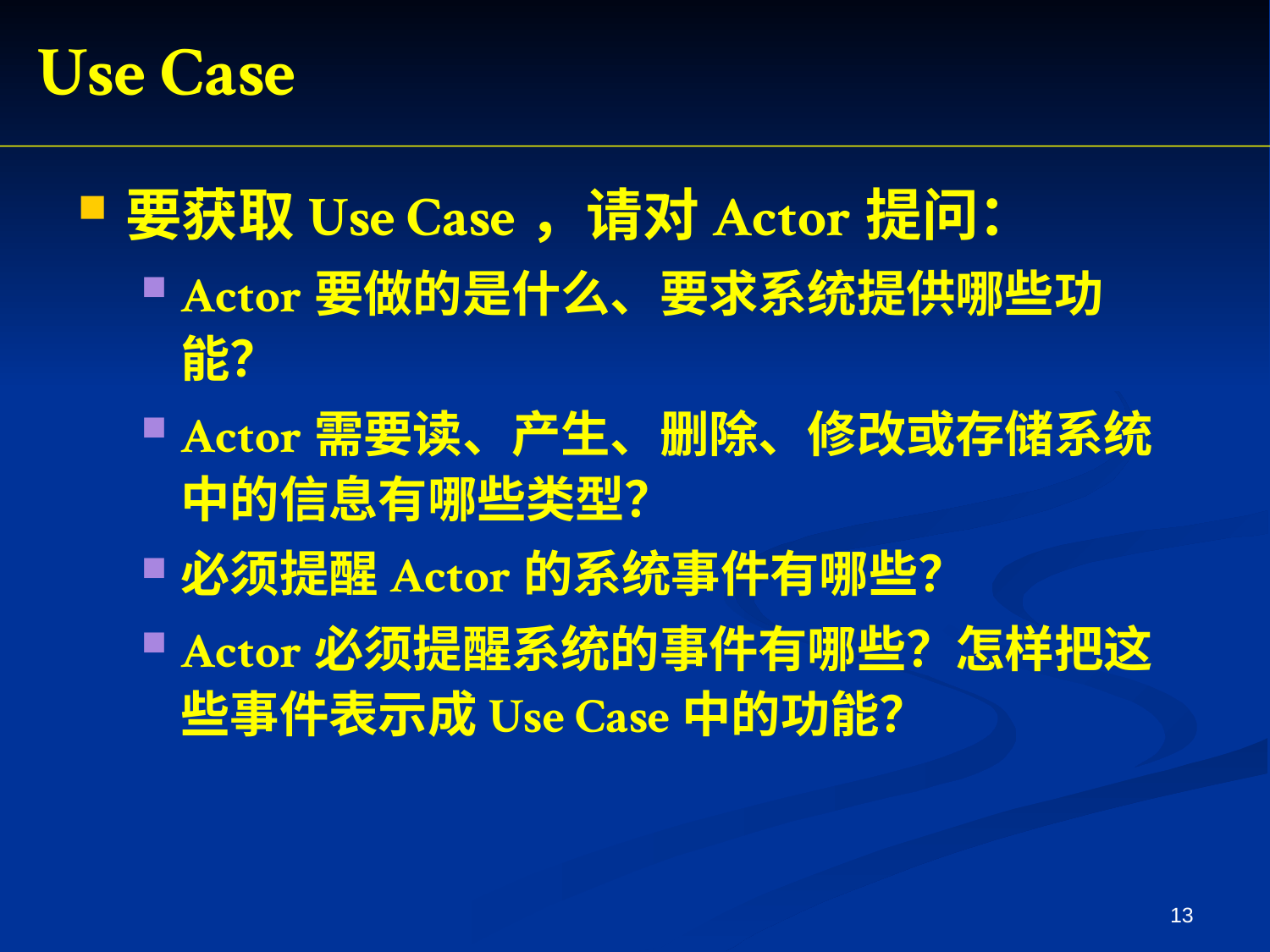

Use Case

要获取Use Case，请对Actor提问：
Actor要做的是什么、要求系统提供哪些功能？
Actor需要读、产生、删除、修改或存储系统中的信息有哪些类型？
必须提醒Actor的系统事件有哪些？
Actor必须提醒系统的事件有哪些？怎样把这些事件表示成Use Case中的功能？
13